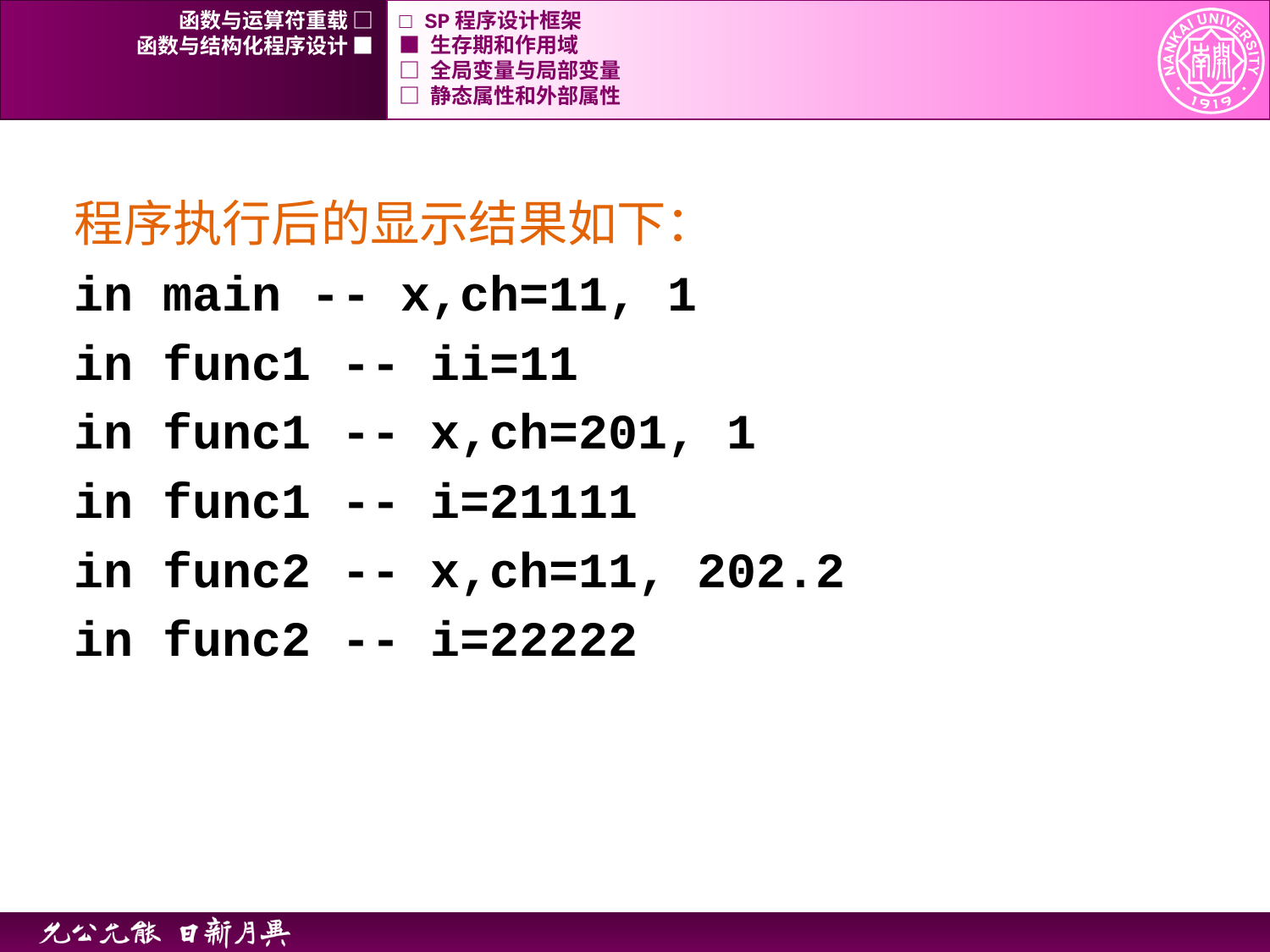

函数与运算符重载 □
□ SP程序设计框架
函数与结构化程序设计 ■
■ 生存期和作用域

□ 全局变量与局部变量

□ 静态属性和外部属性
程序执行后的显示结果如下：
in main -- x,ch=11, 1
in func1 -- ii=11
in func1 -- x,ch=201, 1
in func1 -- i=21111
in func2 -- x,ch=11, 202.2
in func2 -- i=22222